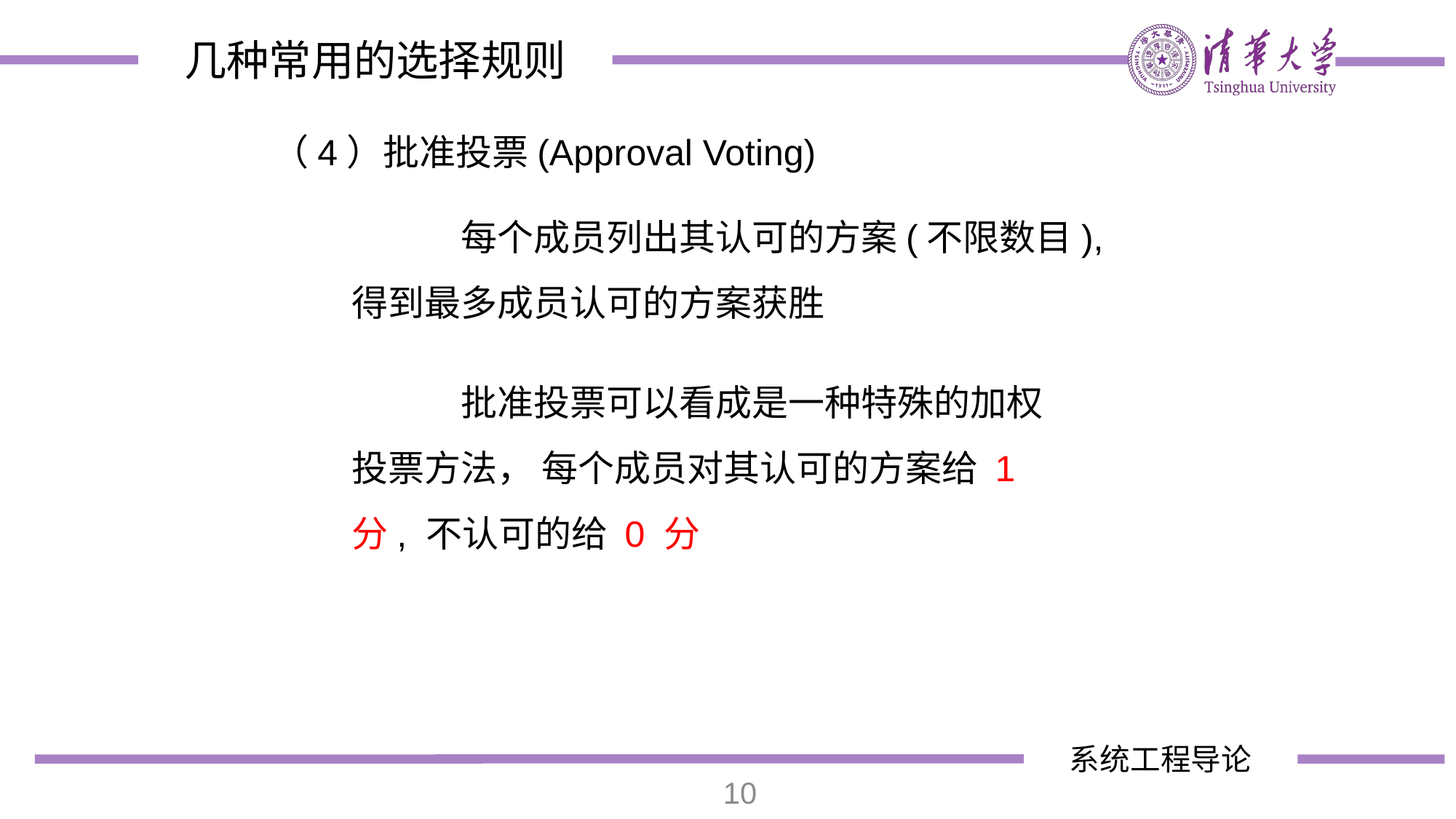

（4）批准投票(Approval Voting)
	每个成员列出其认可的方案(不限数目), 得到最多成员认可的方案获胜
	批准投票可以看成是一种特殊的加权投票方法， 每个成员对其认可的方案给 1 分, 不认可的给 0 分